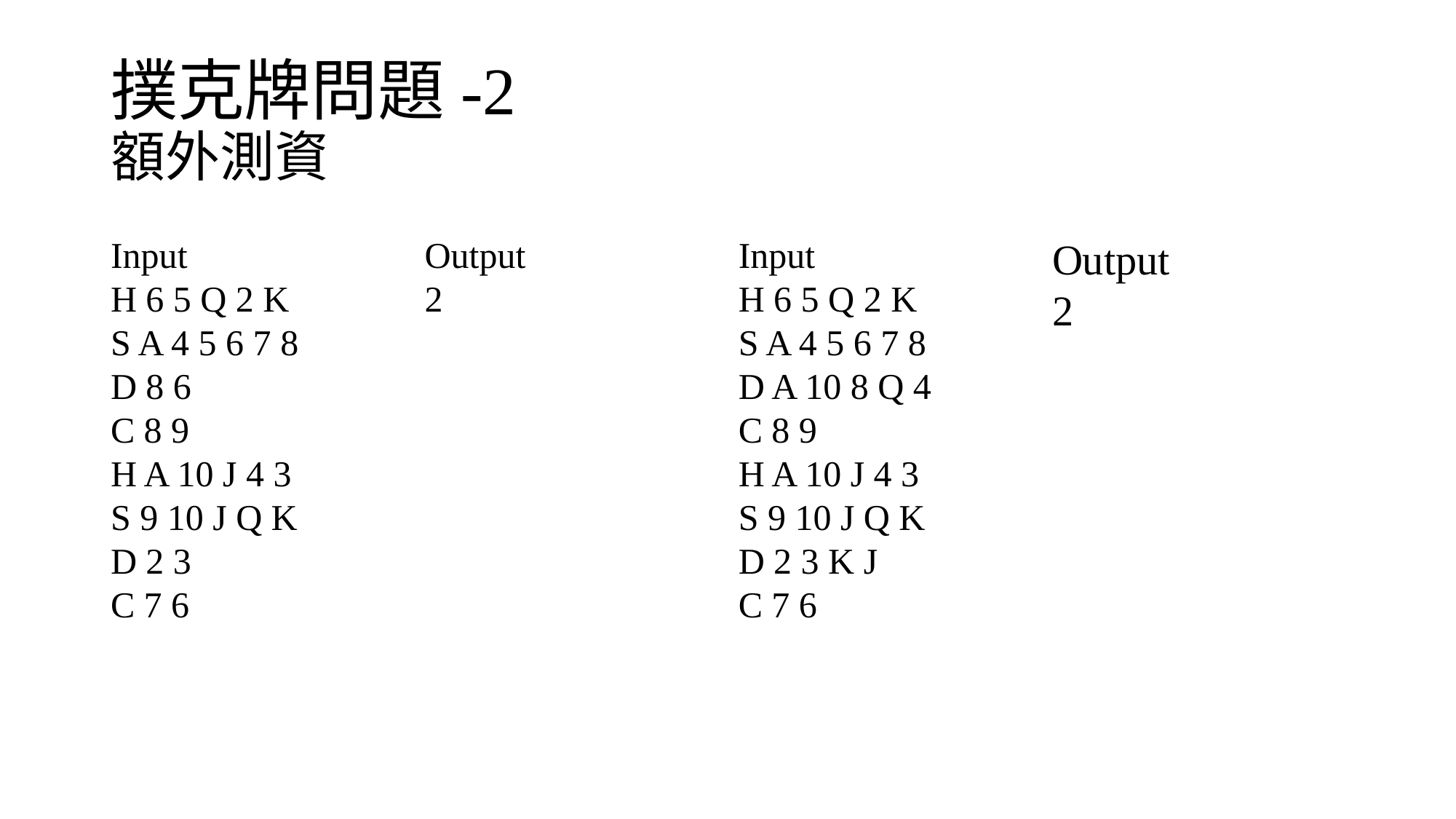

# 撲克牌問題-2 額外測資
Output
2
Output
2
Input
H 6 5 Q 2 K
S A 4 5 6 7 8
D 8 6
C 8 9
H A 10 J 4 3
S 9 10 J Q K
D 2 3
C 7 6
Input
H 6 5 Q 2 K
S A 4 5 6 7 8
D A 10 8 Q 4
C 8 9
H A 10 J 4 3
S 9 10 J Q K
D 2 3 K J
C 7 6